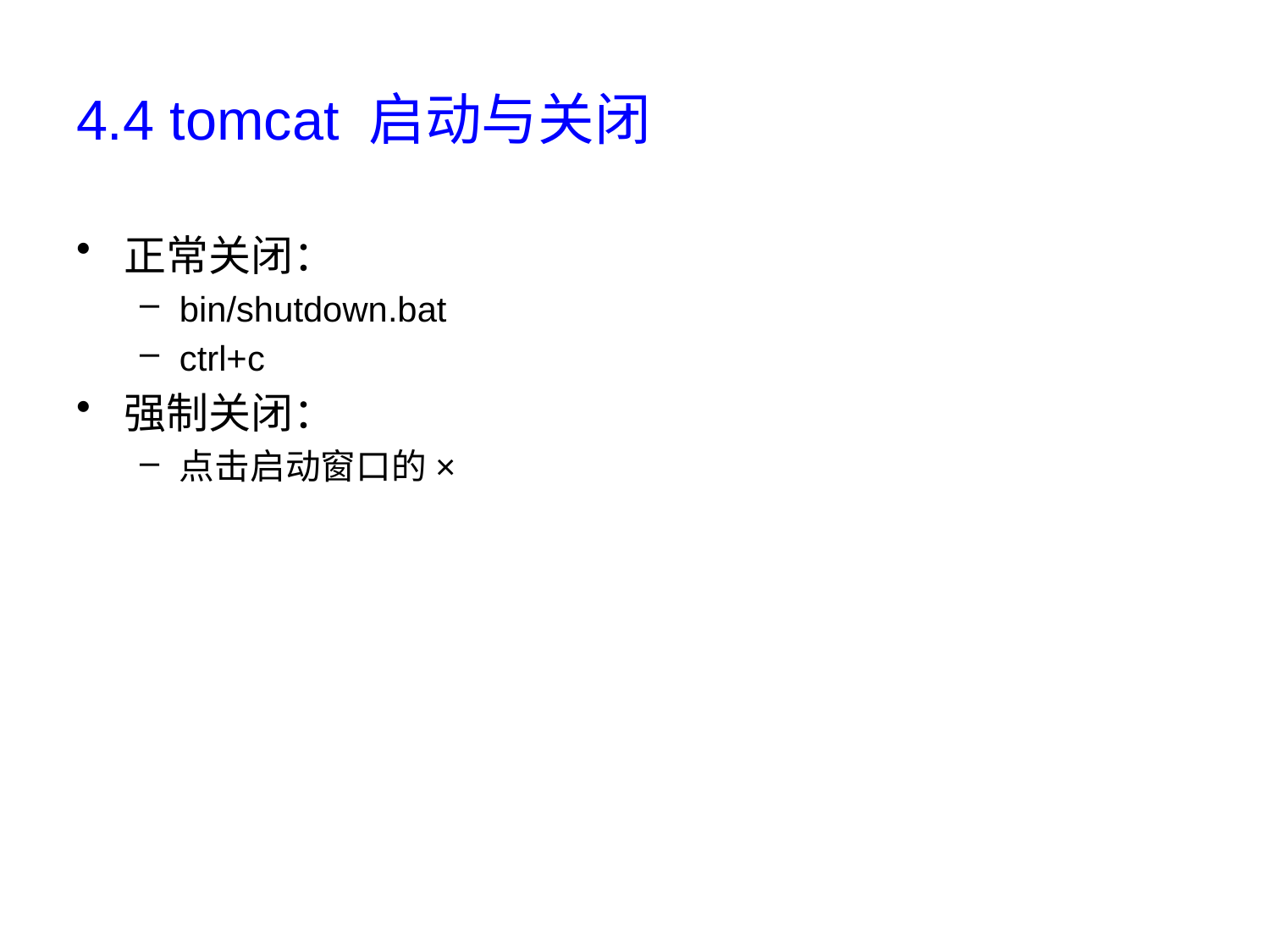

# 4.4 tomcat 启动与关闭
正常关闭：
bin/shutdown.bat
ctrl+c
强制关闭：
点击启动窗口的×